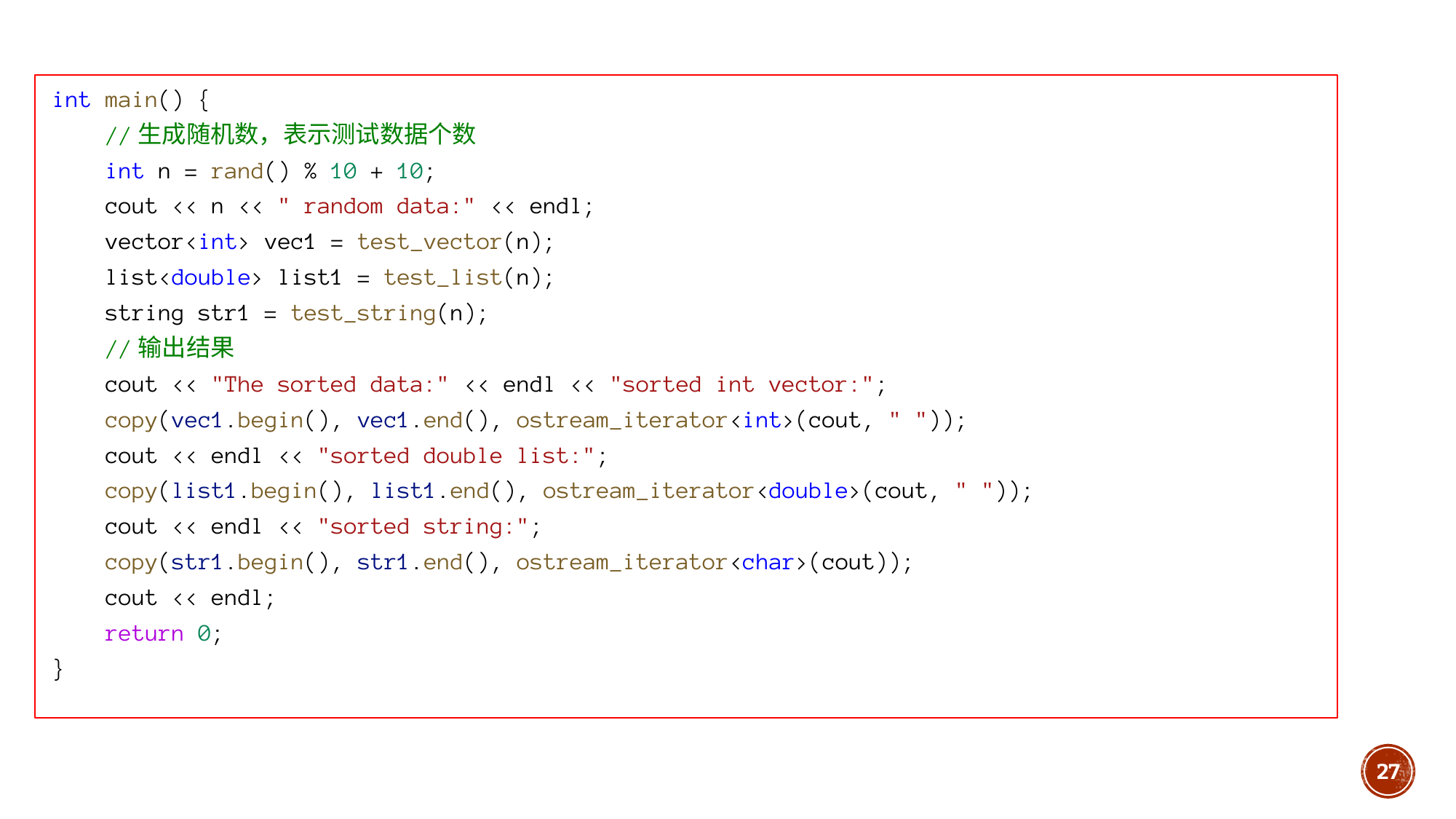

int main() {
    //生成随机数，表示测试数据个数
    int n = rand() % 10 + 10;
    cout << n << " random data:" << endl;
    vector<int> vec1 = test_vector(n);
    list<double> list1 = test_list(n);
    string str1 = test_string(n);
    //输出结果
    cout << "The sorted data:" << endl << "sorted int vector:";
    copy(vec1.begin(), vec1.end(), ostream_iterator<int>(cout, " "));
    cout << endl << "sorted double list:";
    copy(list1.begin(), list1.end(), ostream_iterator<double>(cout, " "));
    cout << endl << "sorted string:";
    copy(str1.begin(), str1.end(), ostream_iterator<char>(cout));
    cout << endl;
    return 0;
}
27